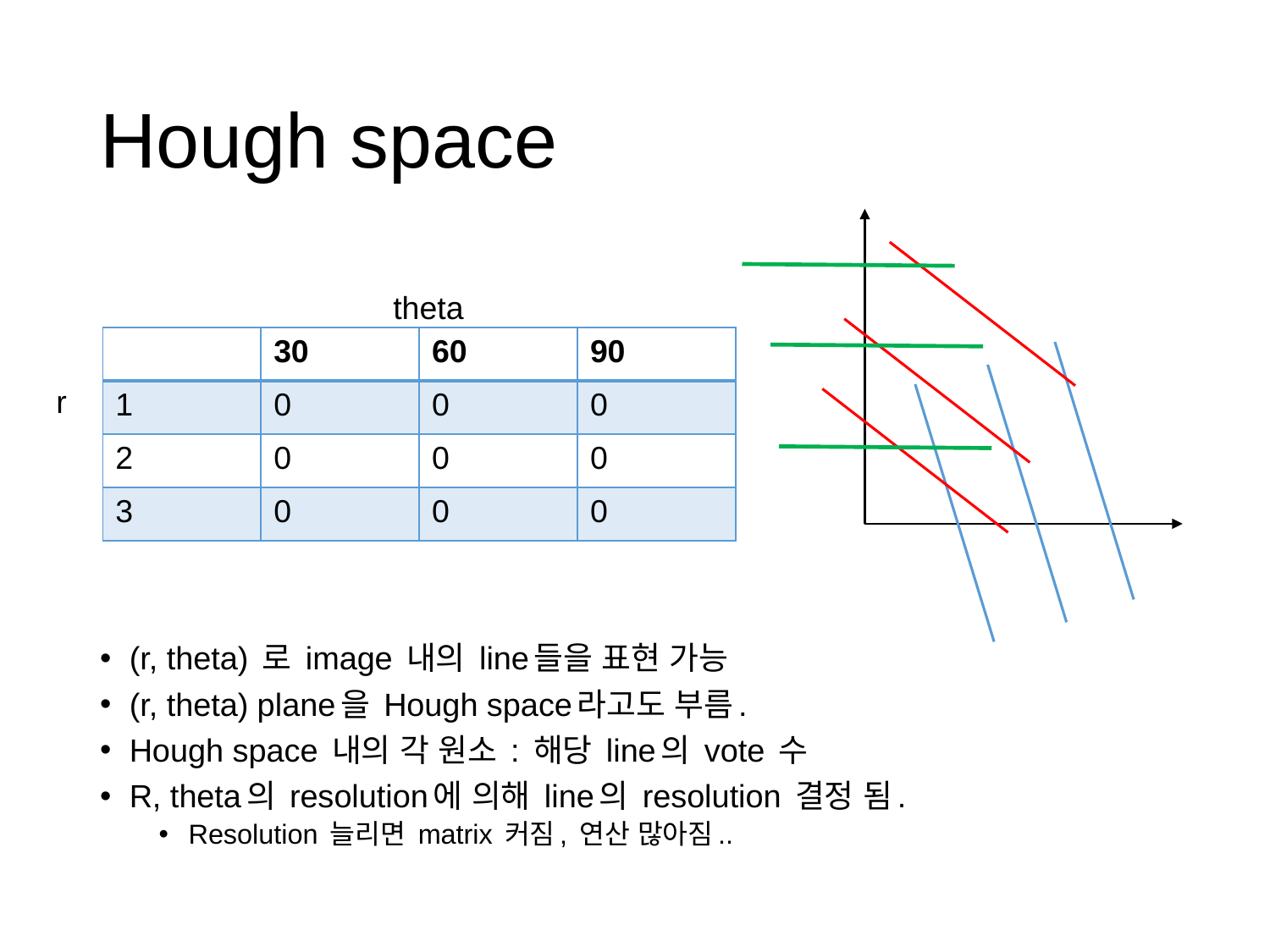

# Hough space
theta
|  | 30 | 60 | 90 |
| --- | --- | --- | --- |
| 1 | 0 | 0 | 0 |
| 2 | 0 | 0 | 0 |
| 3 | 0 | 0 | 0 |
r
(r, theta) 로 image 내의 line들을 표현 가능
(r, theta) plane을 Hough space라고도 부름.
Hough space 내의 각 원소 : 해당 line의 vote 수
R, theta의 resolution에 의해 line의 resolution 결정 됨.
Resolution 늘리면 matrix 커짐, 연산 많아짐..